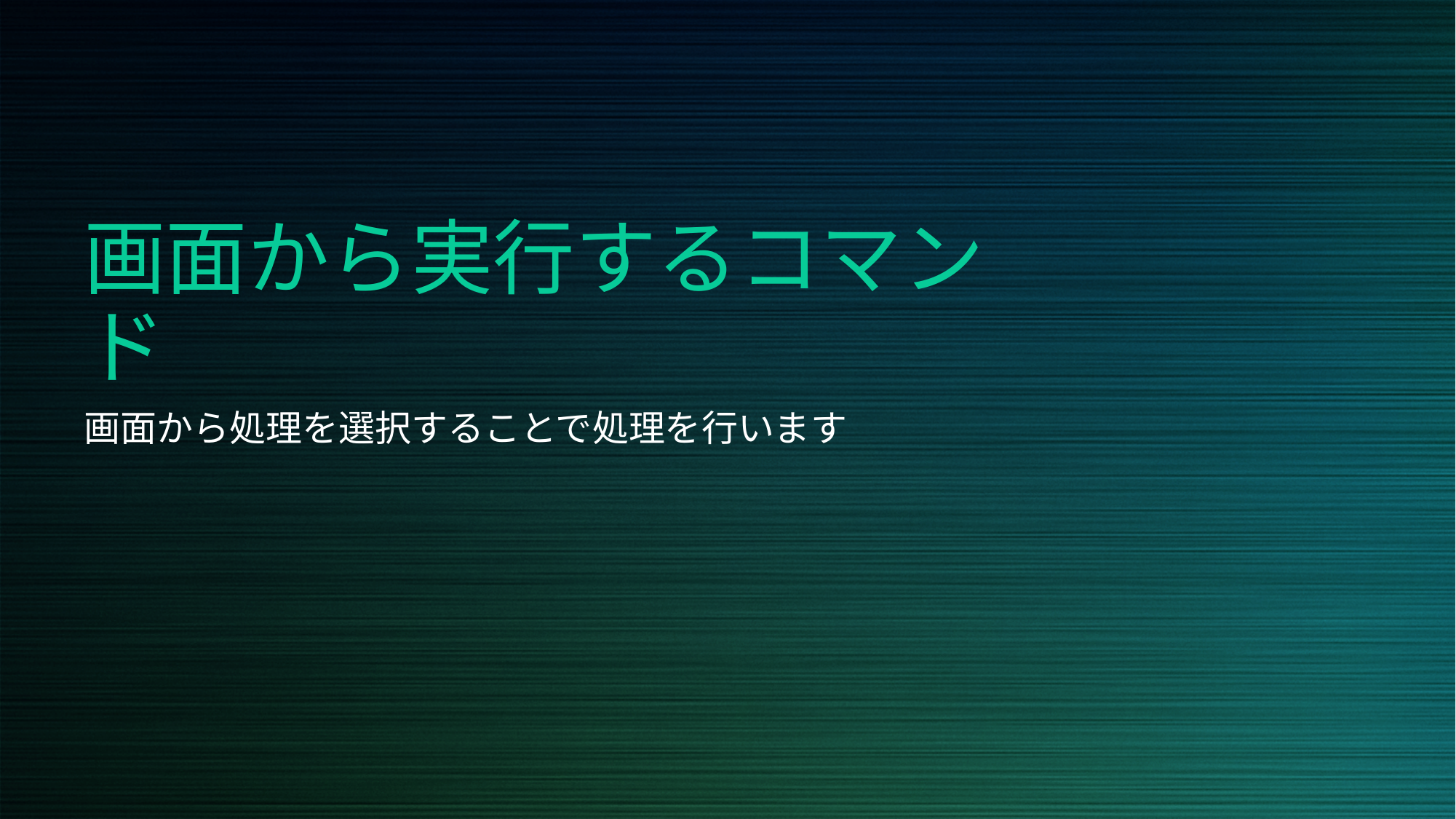

# 画面から実行するコマンド
画面から処理を選択することで処理を行います